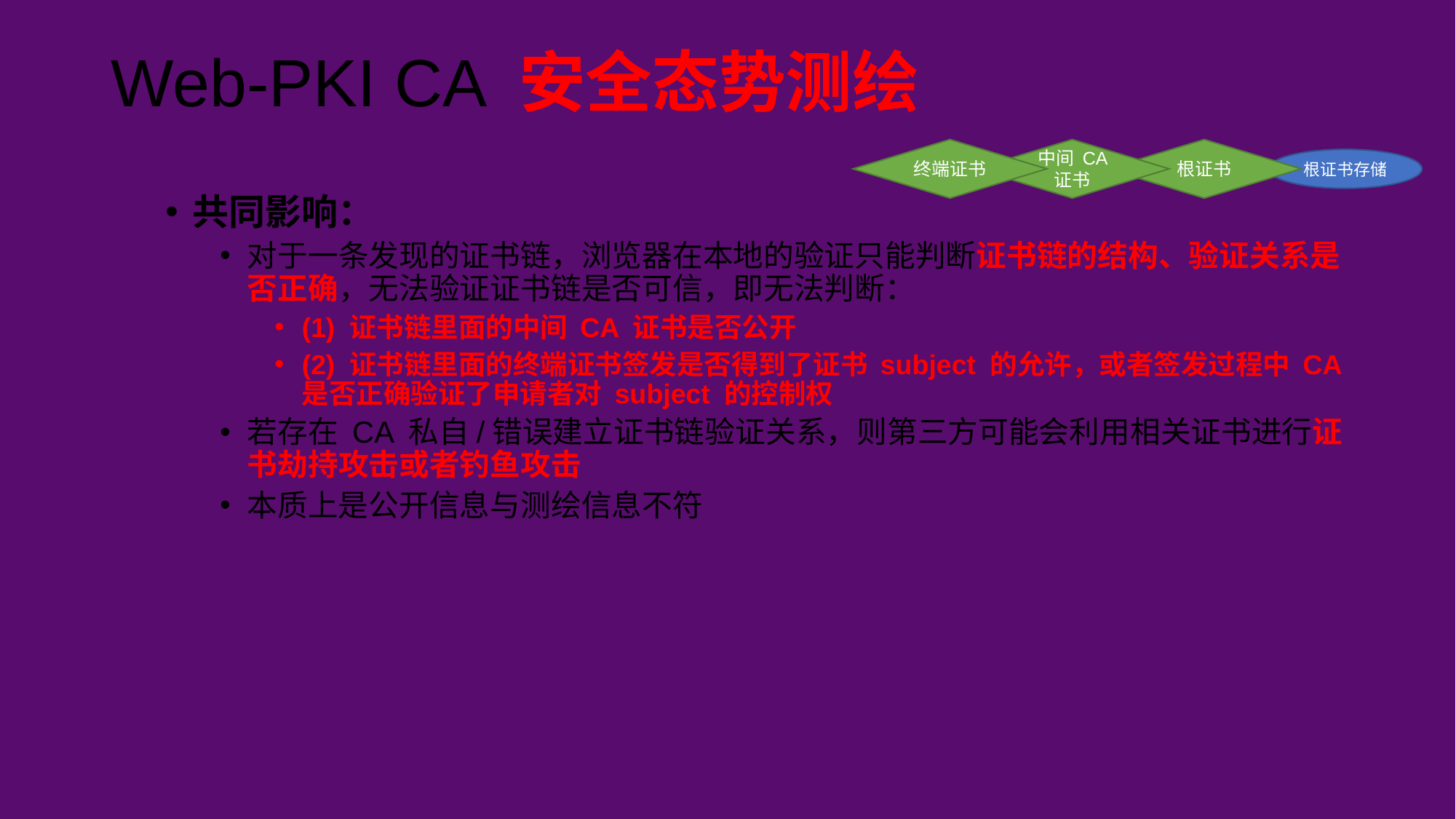

# Web-PKI CA 安全态势测绘
终端证书
中间 CA 证书
根证书
根证书存储
共同影响：
对于一条发现的证书链，浏览器在本地的验证只能判断证书链的结构、验证关系是否正确，无法验证证书链是否可信，即无法判断：
(1) 证书链里面的中间 CA 证书是否公开
(2) 证书链里面的终端证书签发是否得到了证书 subject 的允许，或者签发过程中 CA 是否正确验证了申请者对 subject 的控制权
若存在 CA 私自/错误建立证书链验证关系，则第三方可能会利用相关证书进行证书劫持攻击或者钓鱼攻击
本质上是公开信息与测绘信息不符